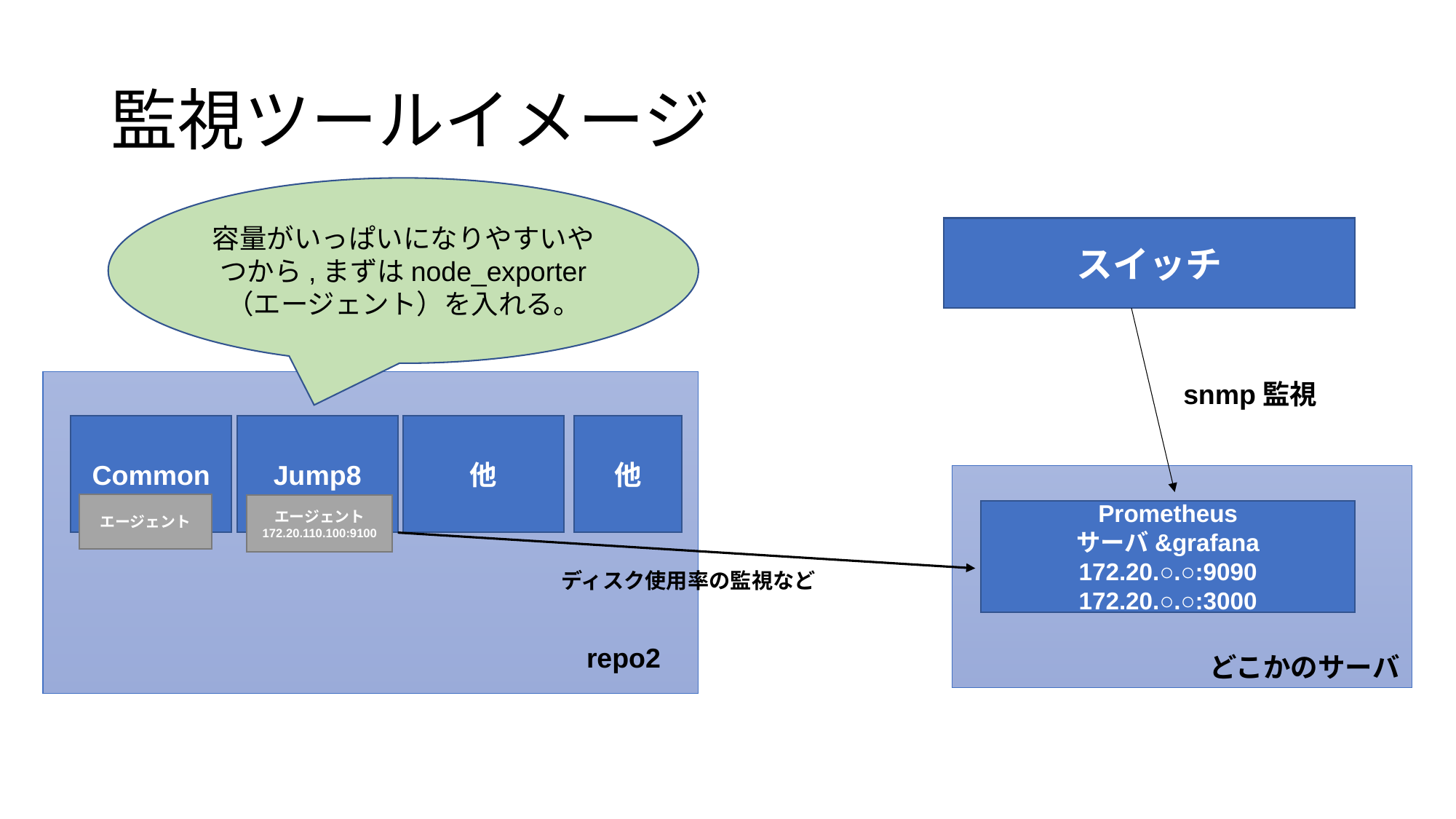

# 監視ツールイメージ
容量がいっぱいになりやすいやつから,まずはnode_exporter
（エージェント）を入れる。

スイッチ
∂∂
snmp監視
他
他
Jump8
Common
エージェント
エージェント
172.20.110.100:9100

Prometheus
サーバ&grafana
172.20.○.○:9090
172.20.○.○:3000
ディスク使用率の監視など
repo2
どこかのサーバ